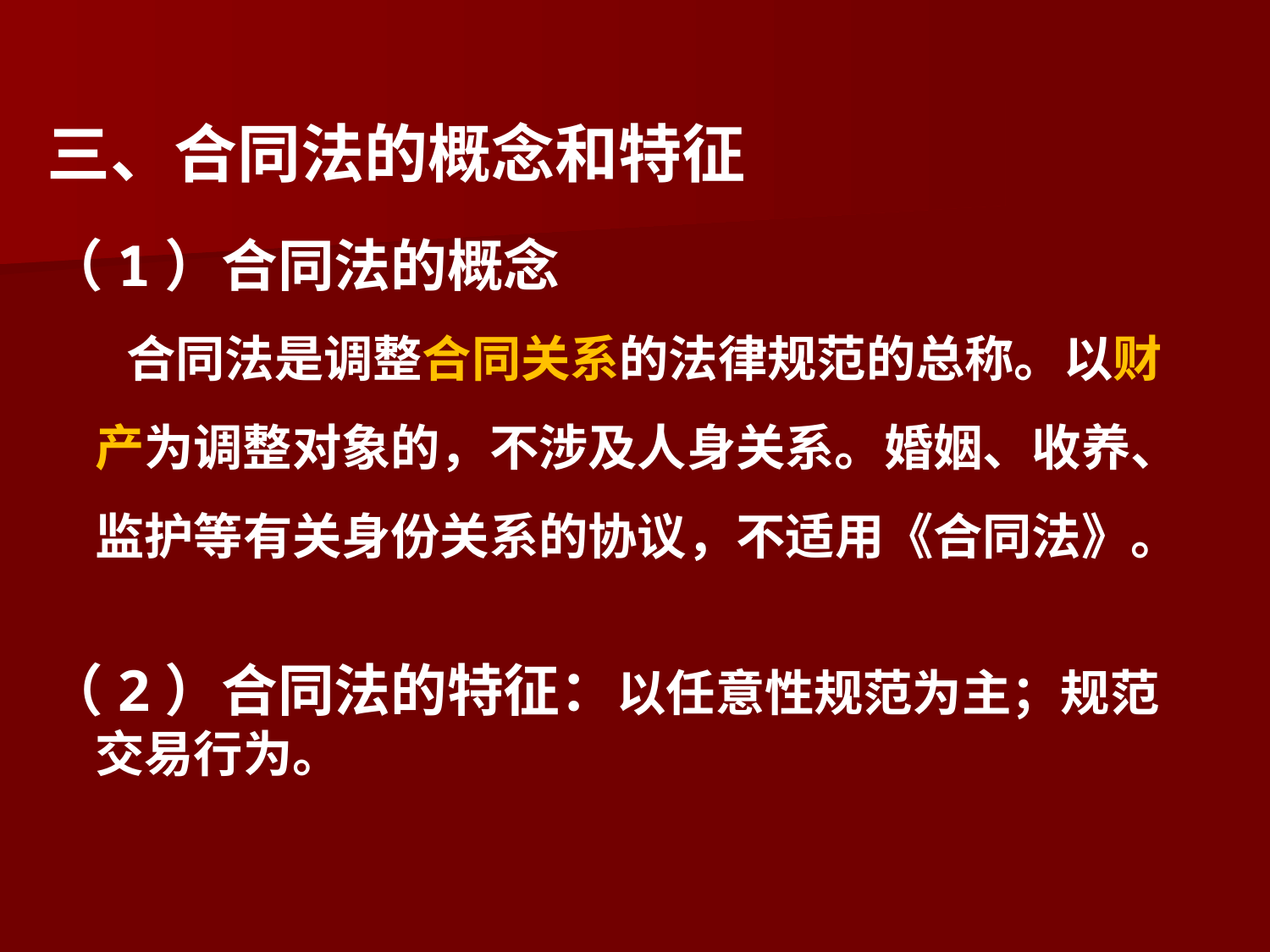

三、合同法的概念和特征
（1）合同法的概念
      合同法是调整合同关系的法律规范的总称。以财产为调整对象的，不涉及人身关系。婚姻、收养、监护等有关身份关系的协议，不适用《合同法》。

（2）合同法的特征：以任意性规范为主；规范交易行为。
13